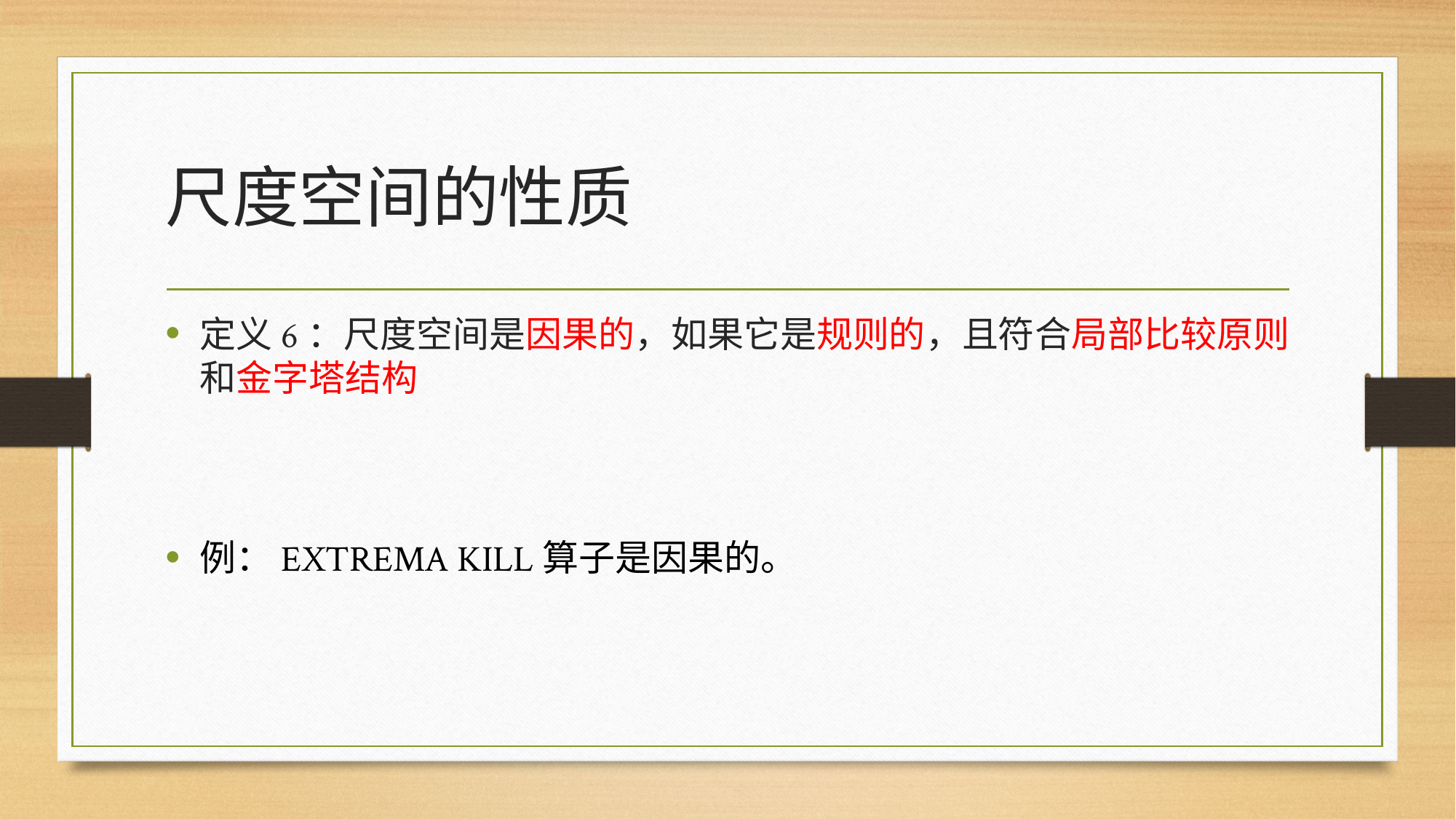

# 尺度空间的性质
定义6：尺度空间是因果的，如果它是规则的，且符合局部比较原则和金字塔结构

例：EXTREMA KILL算子是因果的。